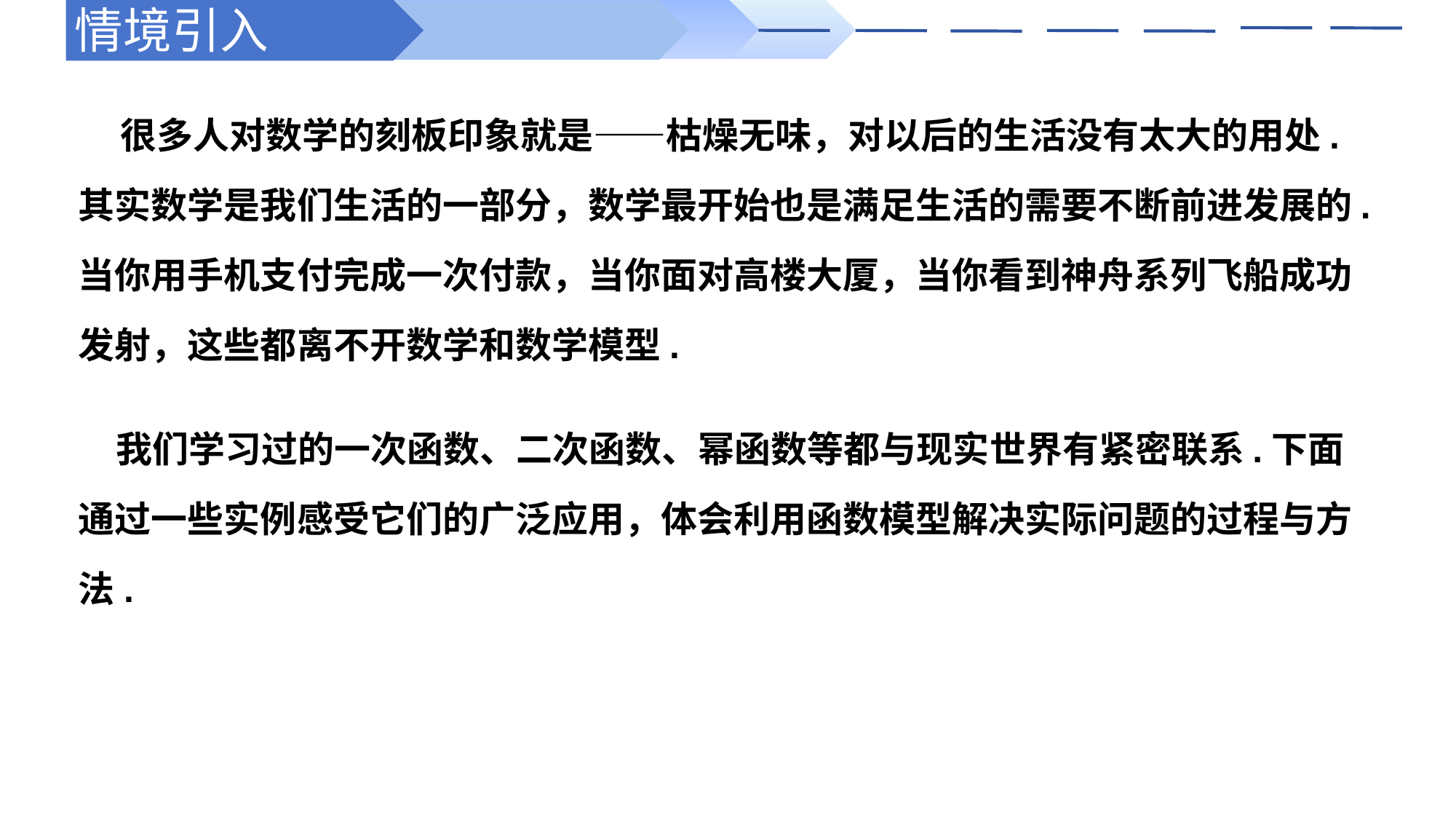

情境引入

    很多人对数学的刻板印象就是——枯燥无味，对以后的生活没有太大的用处.其实数学是我们生活的一部分，数学最开始也是满足生活的需要不断前进发展的.当你用手机支付完成一次付款，当你面对高楼大厦，当你看到神舟系列飞船成功发射，这些都离不开数学和数学模型.
     我们学习过的一次函数、二次函数、幂函数等都与现实世界有紧密联系.下面通过一些实例感受它们的广泛应用，体会利用函数模型解决实际问题的过程与方法.